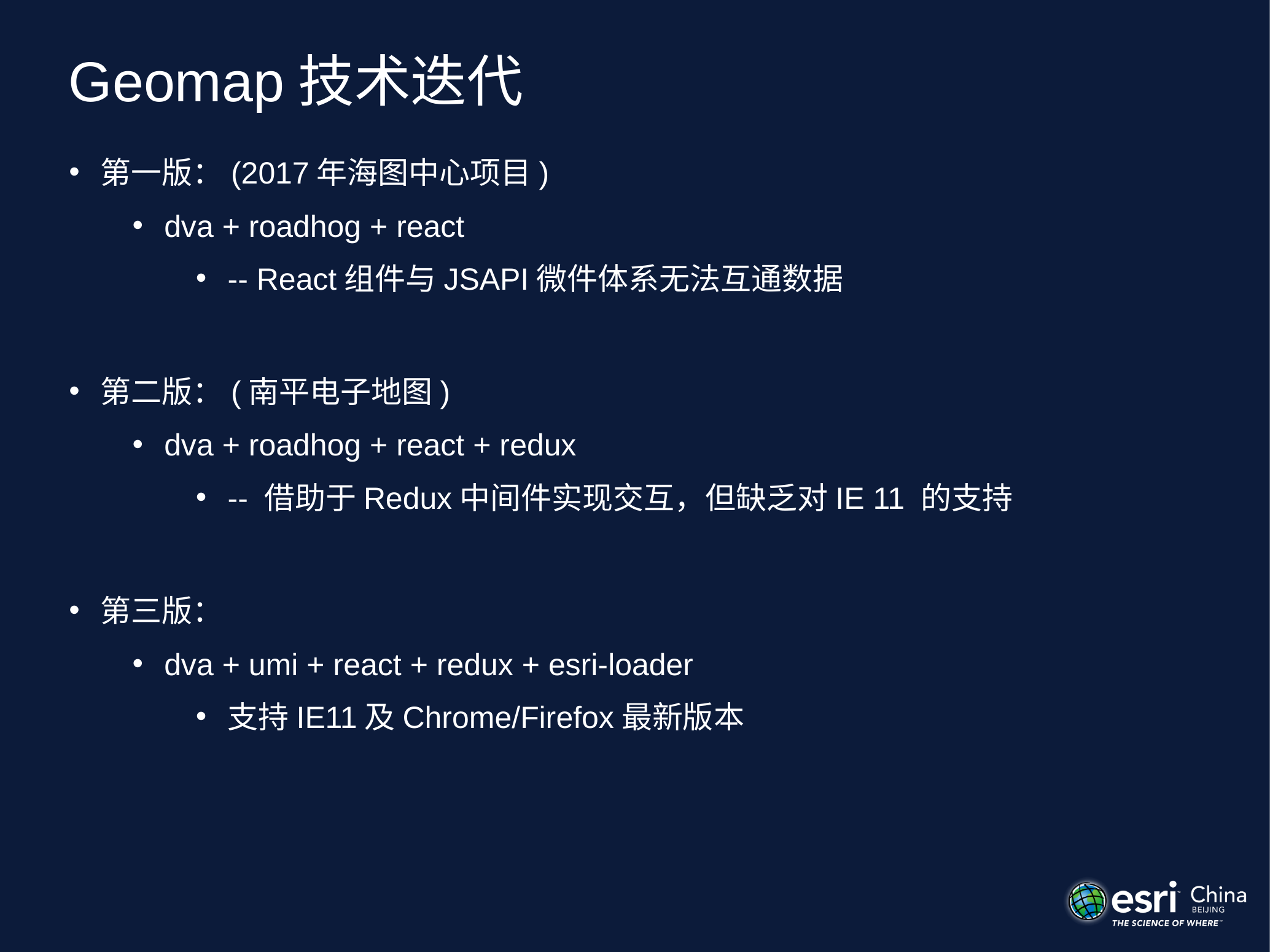

# Geomap技术迭代
第一版：(2017年海图中心项目)
dva + roadhog + react
-- React组件与JSAPI微件体系无法互通数据

第二版：(南平电子地图)
dva + roadhog + react + redux
-- 借助于Redux中间件实现交互，但缺乏对IE 11 的支持

第三版：
dva + umi + react + redux + esri-loader
支持IE11及Chrome/Firefox最新版本